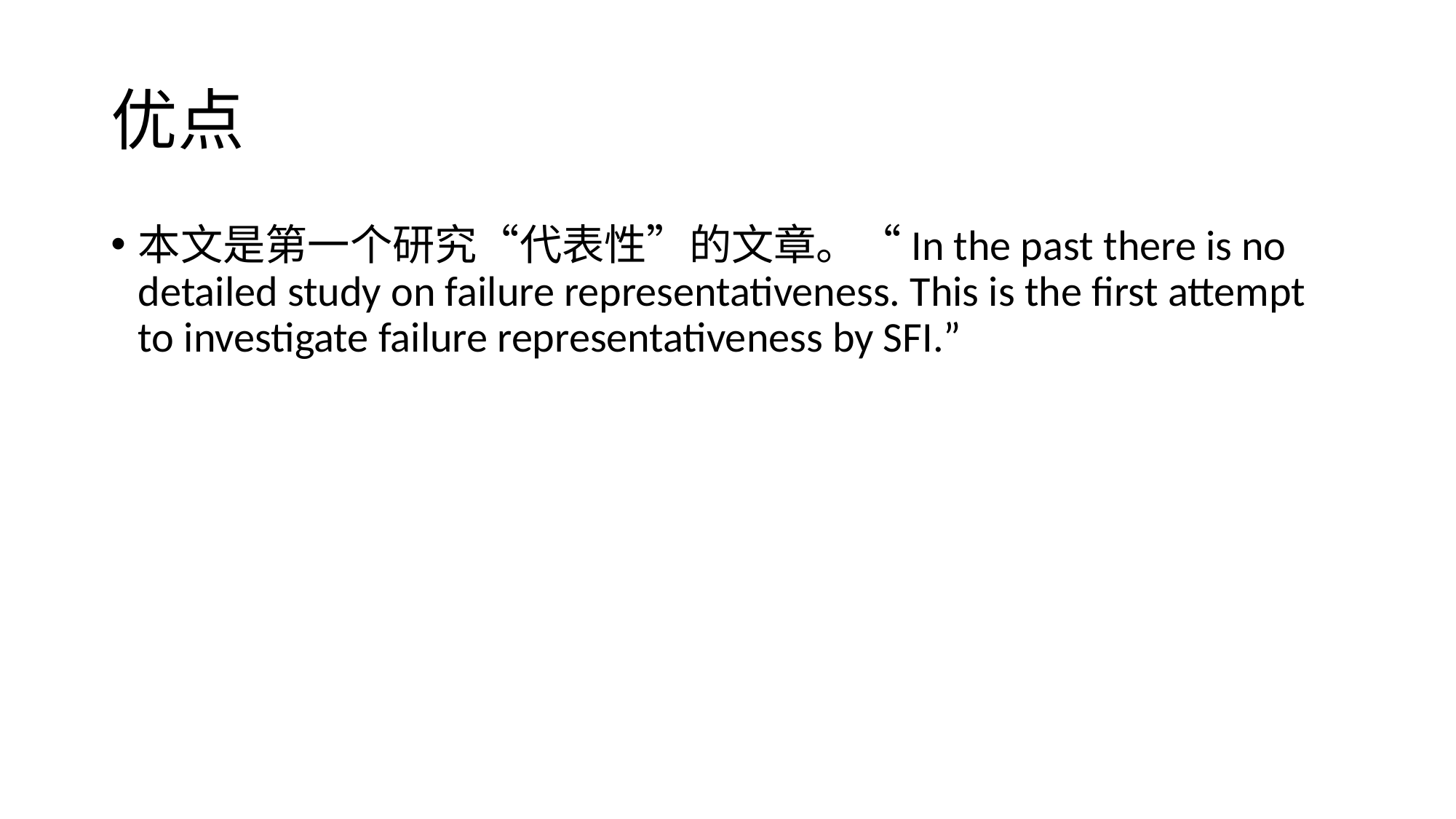

# 优点
本文是第一个研究“代表性”的文章。“In the past there is no detailed study on failure representativeness. This is the first attempt to investigate failure representativeness by SFI.”